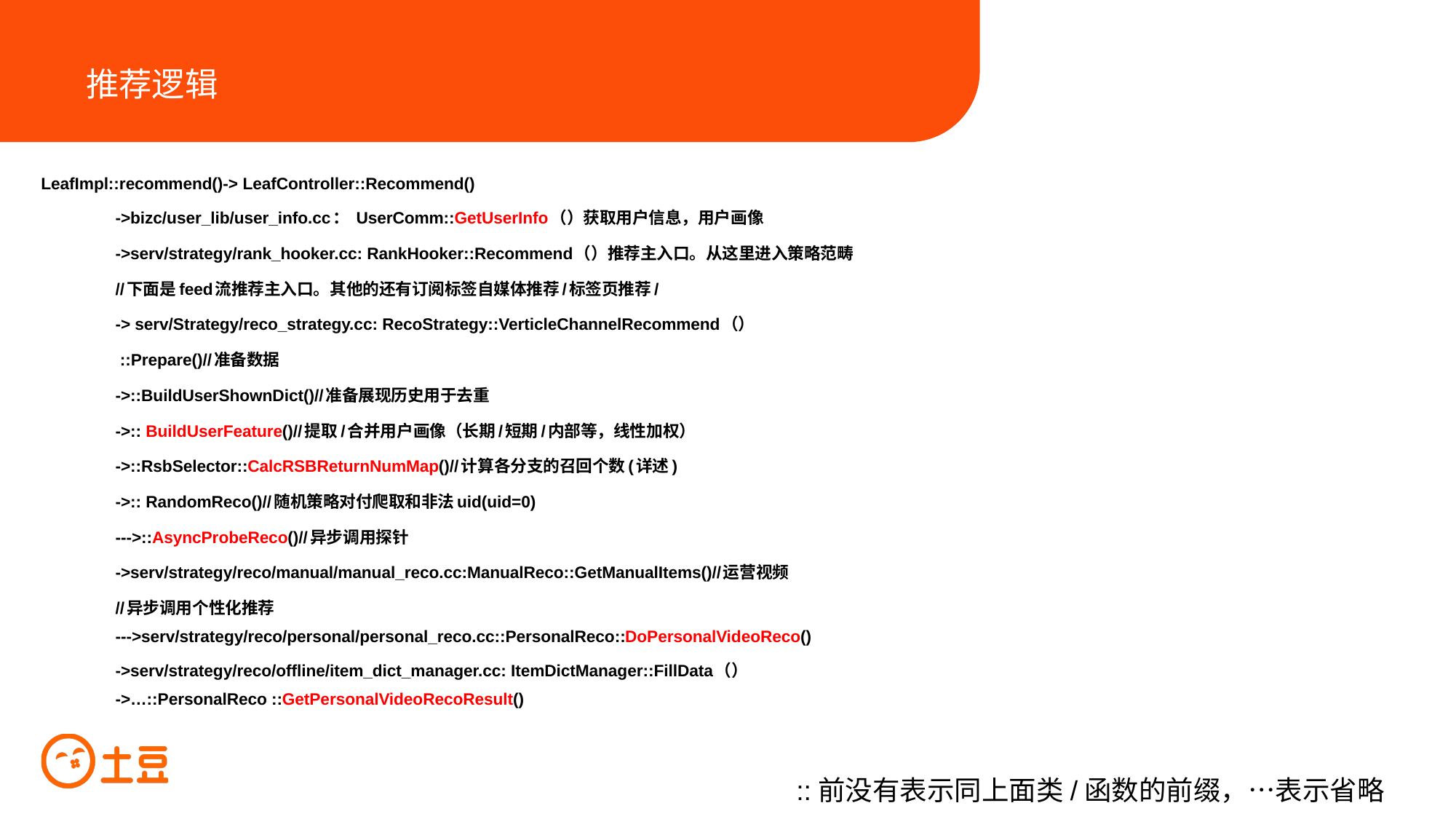

推荐逻辑
LeafImpl::recommend()-> LeafController::Recommend()
	->bizc/user_lib/user_info.cc： UserComm::GetUserInfo（）获取用户信息，用户画像
	->serv/strategy/rank_hooker.cc: RankHooker::Recommend（）推荐主入口。从这里进入策略范畴
		//下面是feed流推荐主入口。其他的还有订阅标签自媒体推荐/标签页推荐/
		-> serv/Strategy/reco_strategy.cc: RecoStrategy::VerticleChannelRecommend（）
			 ::Prepare()//准备数据
				->::BuildUserShownDict()//准备展现历史用于去重
				->:: BuildUserFeature()//提取/合并用户画像（长期/短期/内部等，线性加权）
				->::RsbSelector::CalcRSBReturnNumMap()//计算各分支的召回个数(详述)
			->:: RandomReco()//随机策略对付爬取和非法uid(uid=0)
			--->::AsyncProbeReco()//异步调用探针
			->serv/strategy/reco/manual/manual_reco.cc:ManualReco::GetManualItems()//运营视频
			//异步调用个性化推荐
			--->serv/strategy/reco/personal/personal_reco.cc::PersonalReco::DoPersonalVideoReco()
				->serv/strategy/reco/offline/item_dict_manager.cc: ItemDictManager::FillData（）
				->…::PersonalReco ::GetPersonalVideoRecoResult()
::前没有表示同上面类/函数的前缀，…表示省略